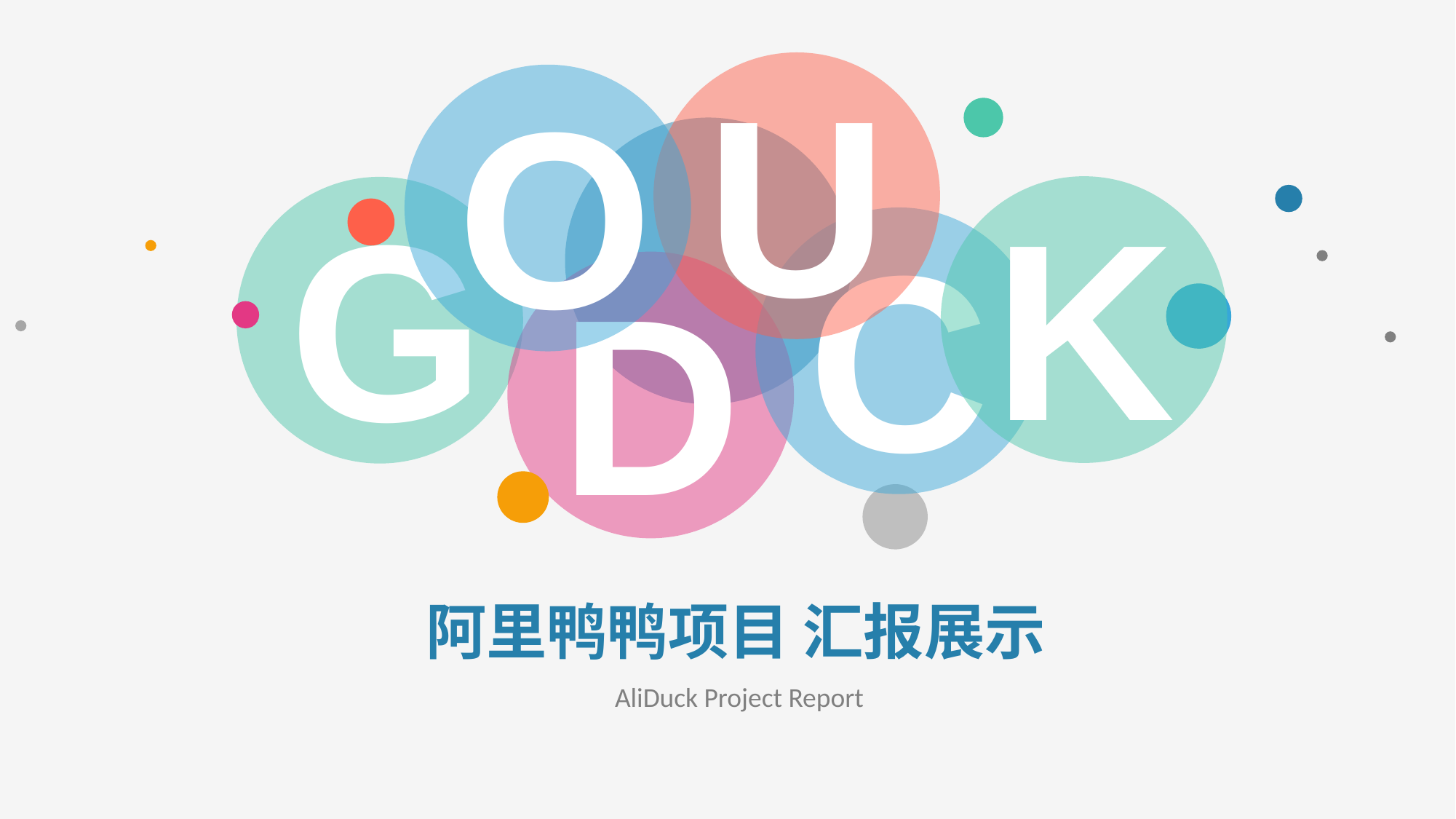

U
O

K
G

C

D

阿里鸭鸭项目 汇报展示
AliDuck Project Report